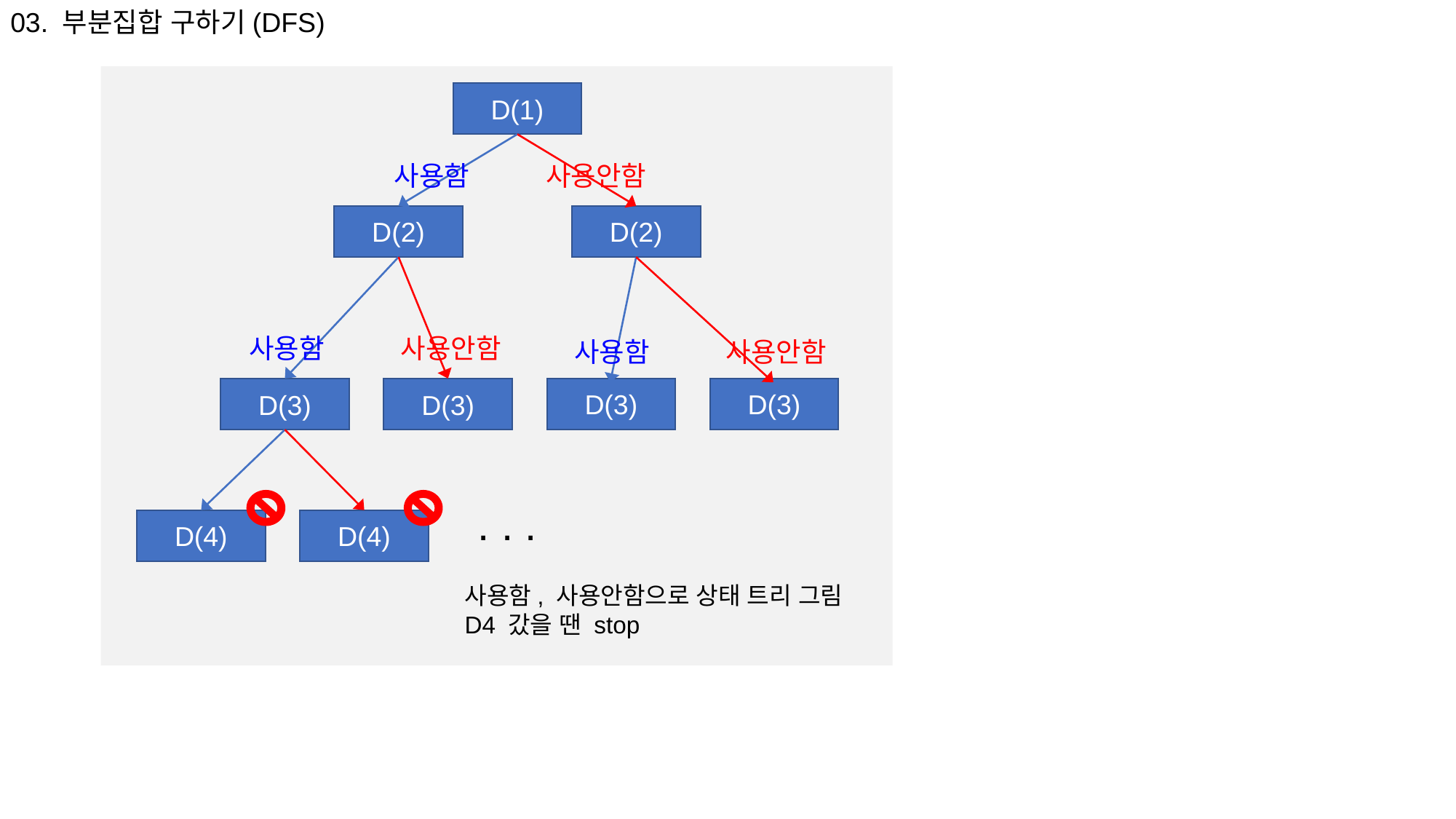

03. 부분집합 구하기(DFS)

D(1)
사용함          사용안함
D(2)
D(2)
사용함          사용안함
사용함          사용안함
D(3)
D(3)
D(3)
D(3)

. . .
D(4)
D(4)
사용함, 사용안함으로 상태 트리 그림
D4 갔을 땐 stop